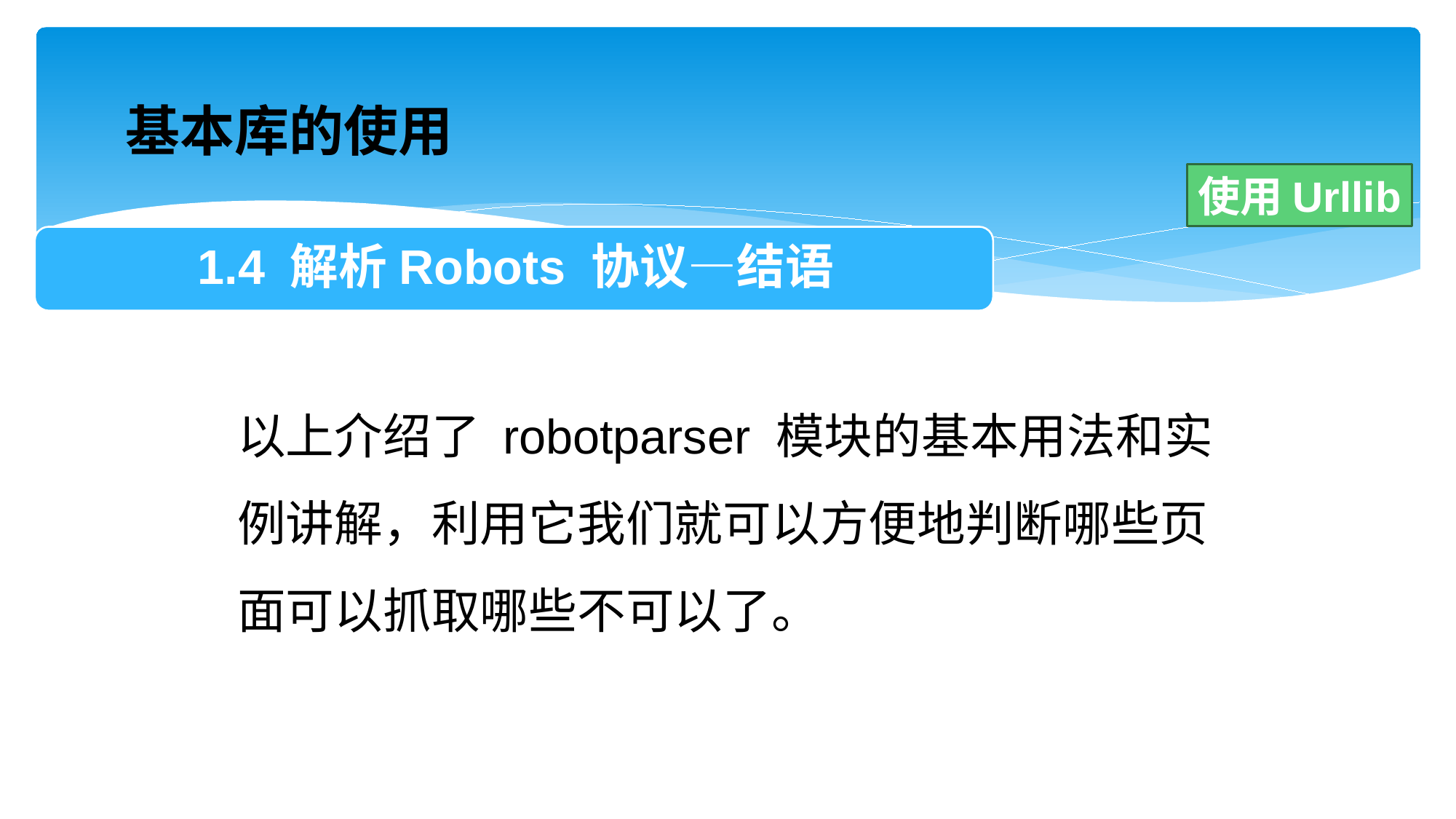

基本库的使用
使用Urllib
1.4 解析Robots 协议—结语
以上介绍了 robotparser 模块的基本用法和实例讲解，利用它我们就可以方便地判断哪些页面可以抓取哪些不可以了。